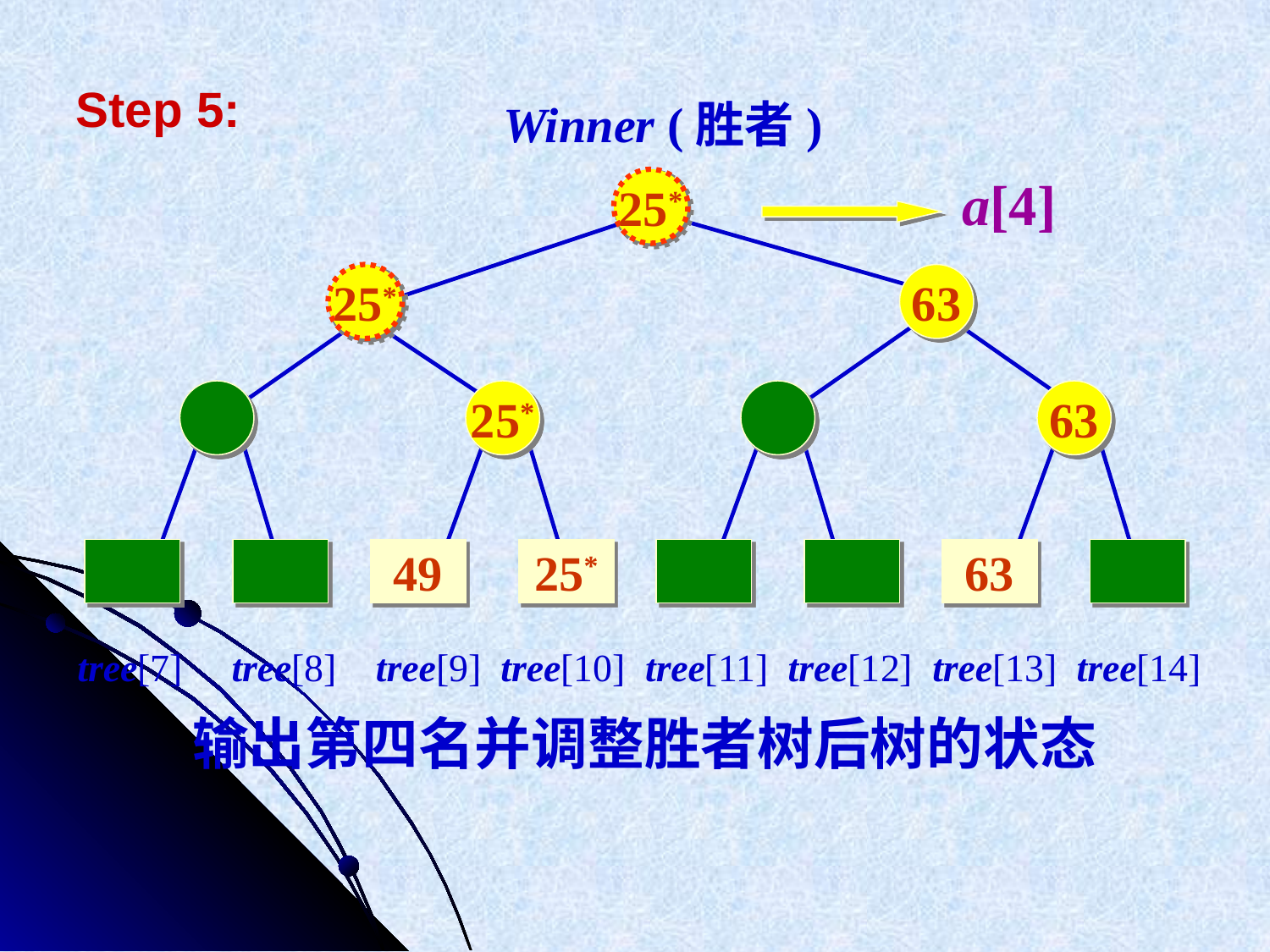

Step 5:
Winner (胜者)
a[4]
25*

25*
63

25*

63

49
25*

63

tree[7]     tree[8]    tree[9]  tree[10]  tree[11]  tree[12]  tree[13]  tree[14]
输出第四名并调整胜者树后树的状态